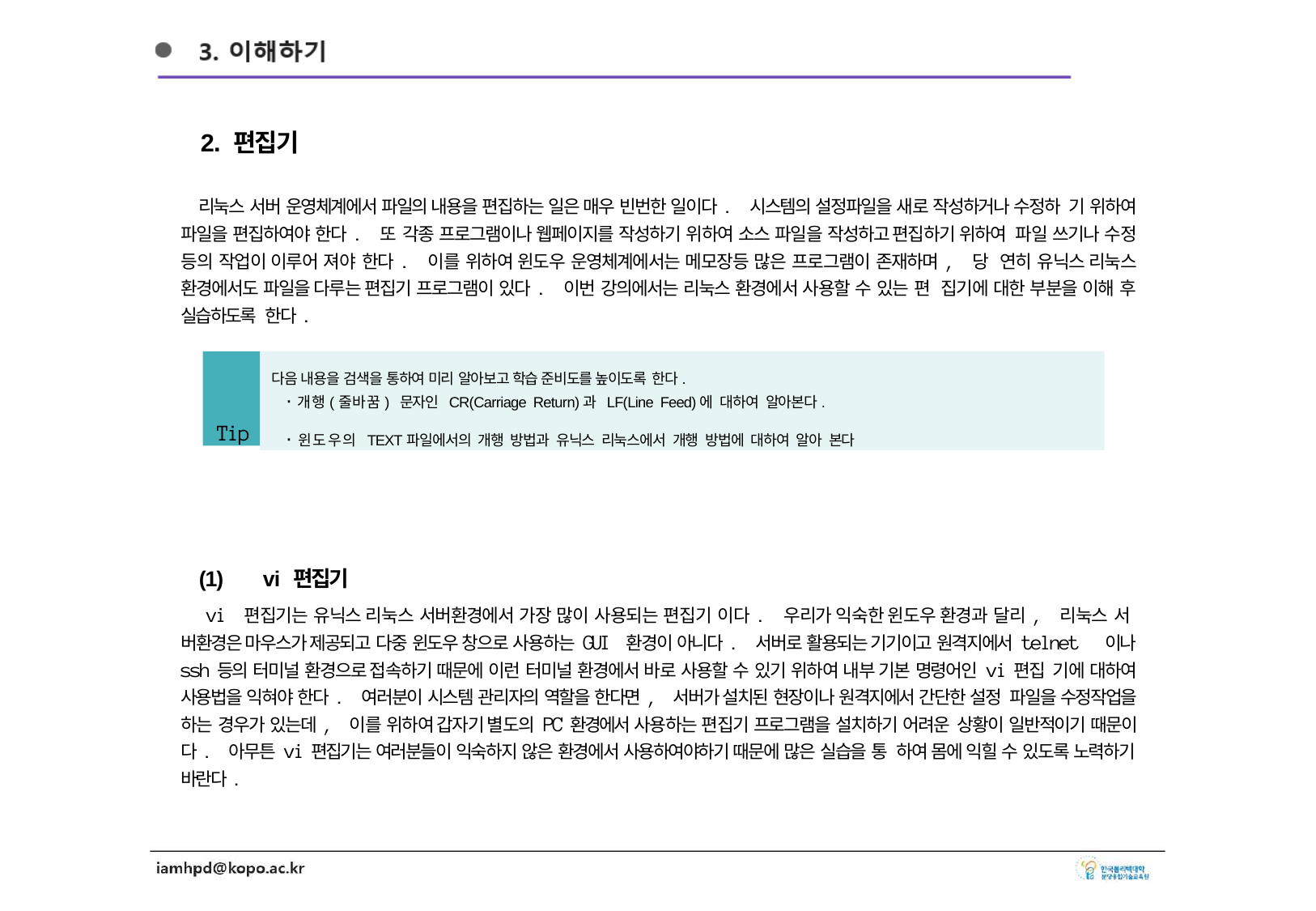

2. 편집기

리눅스 서버 운영체계에서 파일의 내용을 편집하는 일은 매우 빈번한 일이다. 시스템의 설정파일을 새로 작성하거나 수정하  기 위하여 파일을 편집하여야 한다. 또 각종 프로그램이나 웹페이지를 작성하기 위하여 소스 파일을 작성하고 편집하기 위하여  파일 쓰기나 수정 등의 작업이 이루어 져야 한다. 이를 위하여 윈도우 운영체계에서는 메모장등 많은 프로그램이 존재하며, 당  연히 유닉스 리눅스 환경에서도 파일을 다루는 편집기 프로그램이 있다. 이번 강의에서는 리눅스 환경에서 사용할 수 있는 편  집기에 대한 부분을 이해 후 실습하도록 한다.

Tip

다음 내용을 검색을 통하여 미리 알아보고 학습 준비도를 높이도록 한다.
∙개행(줄바꿈) 문자인 CR(Carriage Return)과 LF(Line Feed)에 대하여 알아본다.
∙윈도우의 TEXT파일에서의 개행 방법과 유닉스 리눅스에서 개행 방법에 대하여 알아 본다
(1)	vi 편집기
vi 편집기는 유닉스 리눅스 서버환경에서 가장 많이 사용되는 편집기 이다. 우리가 익숙한 윈도우 환경과 달리, 리눅스 서  버환경은 마우스가 제공되고 다중 윈도우 창으로 사용하는 GUI 환경이 아니다. 서버로 활용되는 기기이고 원격지에서 telnet  이나 ssh등의 터미널 환경으로 접속하기 때문에 이런 터미널 환경에서 바로 사용할 수 있기 위하여 내부 기본 명령어인 vi편집  기에 대하여 사용법을 익혀야 한다. 여러분이 시스템 관리자의 역할을 한다면, 서버가 설치된 현장이나 원격지에서 간단한 설정  파일을 수정작업을 하는 경우가 있는데, 이를 위하여 갑자기 별도의 PC환경에서 사용하는 편집기 프로그램을 설치하기 어려운  상황이 일반적이기 때문이다. 아무튼 vi편집기는 여러분들이 익숙하지 않은 환경에서 사용하여야하기 때문에 많은 실습을 통  하여 몸에 익힐 수 있도록 노력하기 바란다.